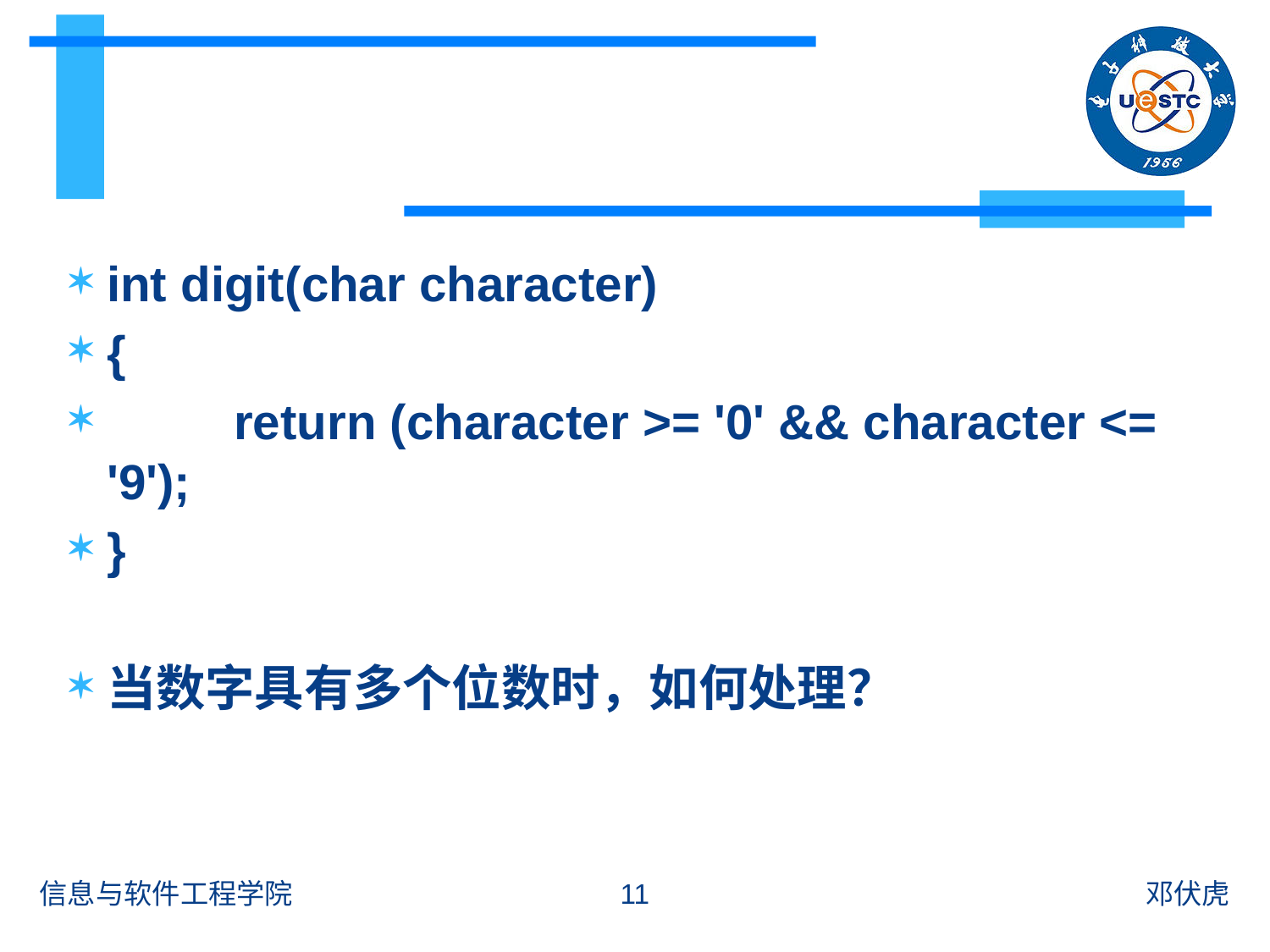

#
int digit(char character)
{
	return (character >= '0' && character <= '9');
}

当数字具有多个位数时，如何处理？
11
信息与软件工程学院
邓伏虎